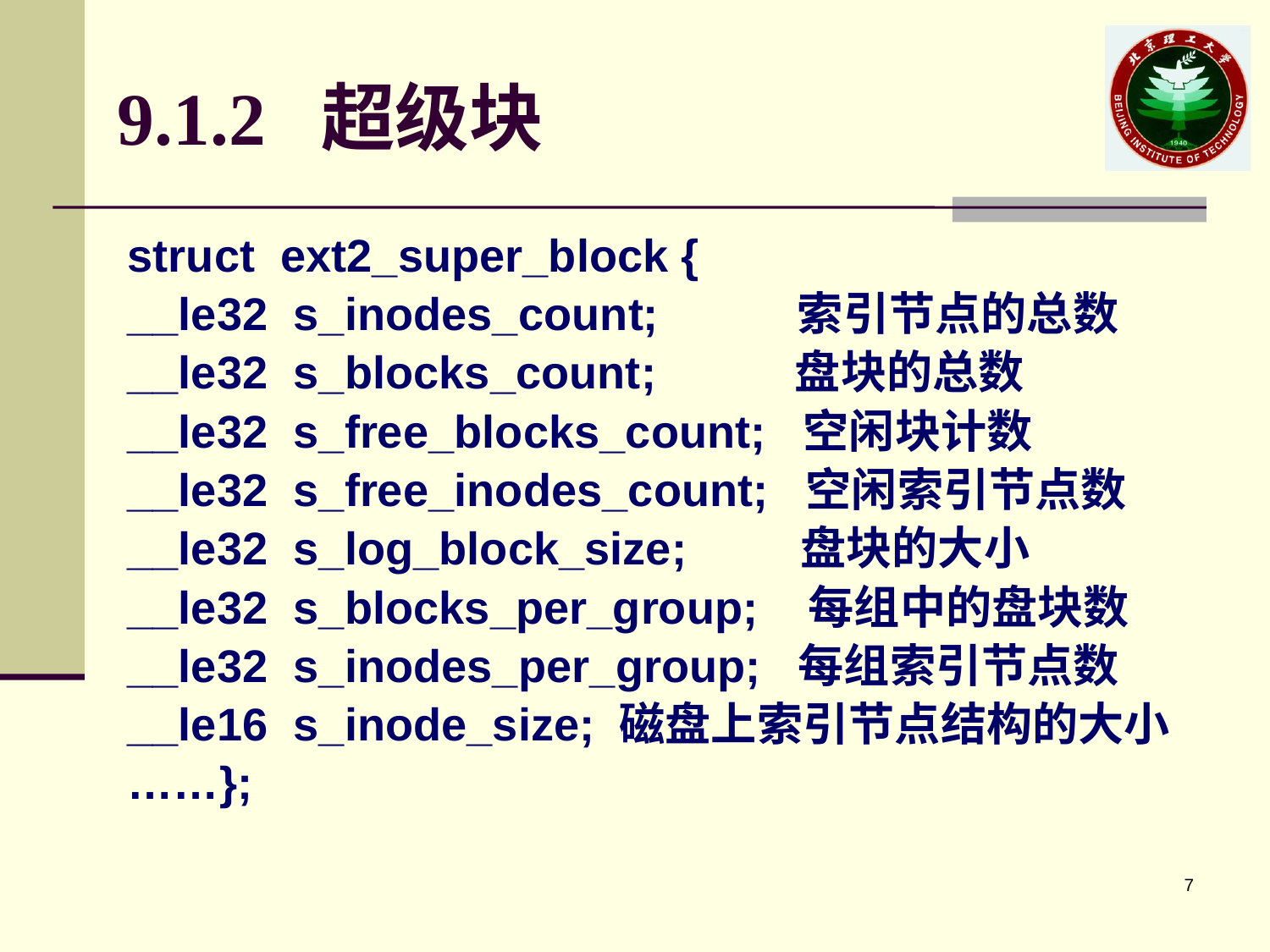

# 9.1.2  超级块
struct  ext2_super_block {
__le32  s_inodes_count;          索引节点的总数
__le32  s_blocks_count;          盘块的总数
__le32  s_free_blocks_count;  空闲块计数
__le32  s_free_inodes_count;  空闲索引节点数
__le32  s_log_block_size;        盘块的大小
__le32  s_blocks_per_group;   每组中的盘块数
__le32  s_inodes_per_group;  每组索引节点数
__le16  s_inode_size; 磁盘上索引节点结构的大小
……};
7